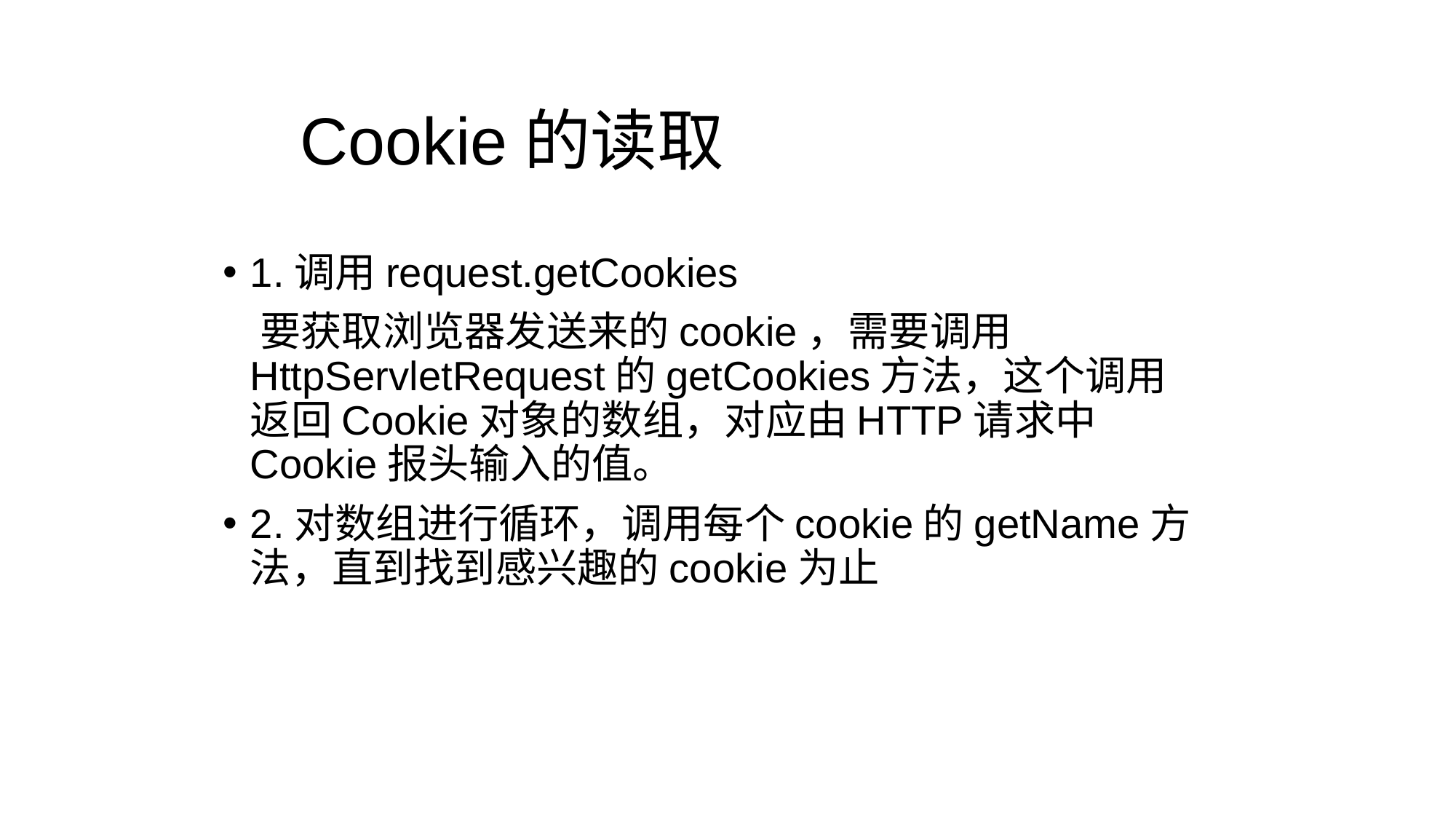

# Cookie的读取
1.调用request.getCookies
   要获取浏览器发送来的cookie，需要调用HttpServletRequest的getCookies方法，这个调用返回Cookie对象的数组，对应由HTTP请求中Cookie报头输入的值。
2.对数组进行循环，调用每个cookie的getName方法，直到找到感兴趣的cookie为止